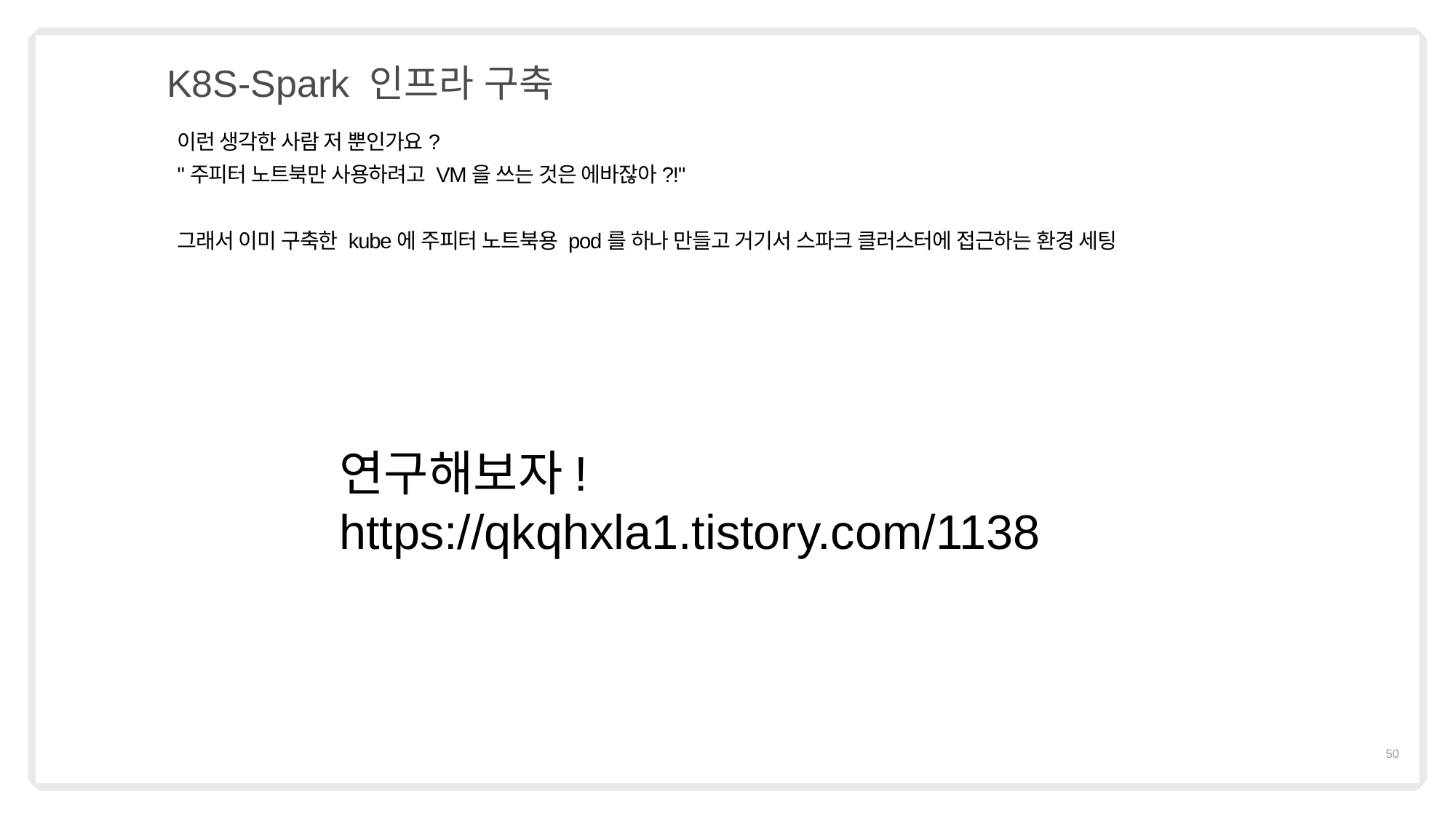

K8S-Spark 인프라 구축
이런 생각한 사람 저 뿐인가요?
"주피터 노트북만 사용하려고 VM을 쓰는 것은 에바잖아?!"

그래서 이미 구축한 kube에 주피터 노트북용 pod를 하나 만들고 거기서 스파크 클러스터에 접근하는 환경 세팅
연구해보자!
https://qkqhxla1.tistory.com/1138